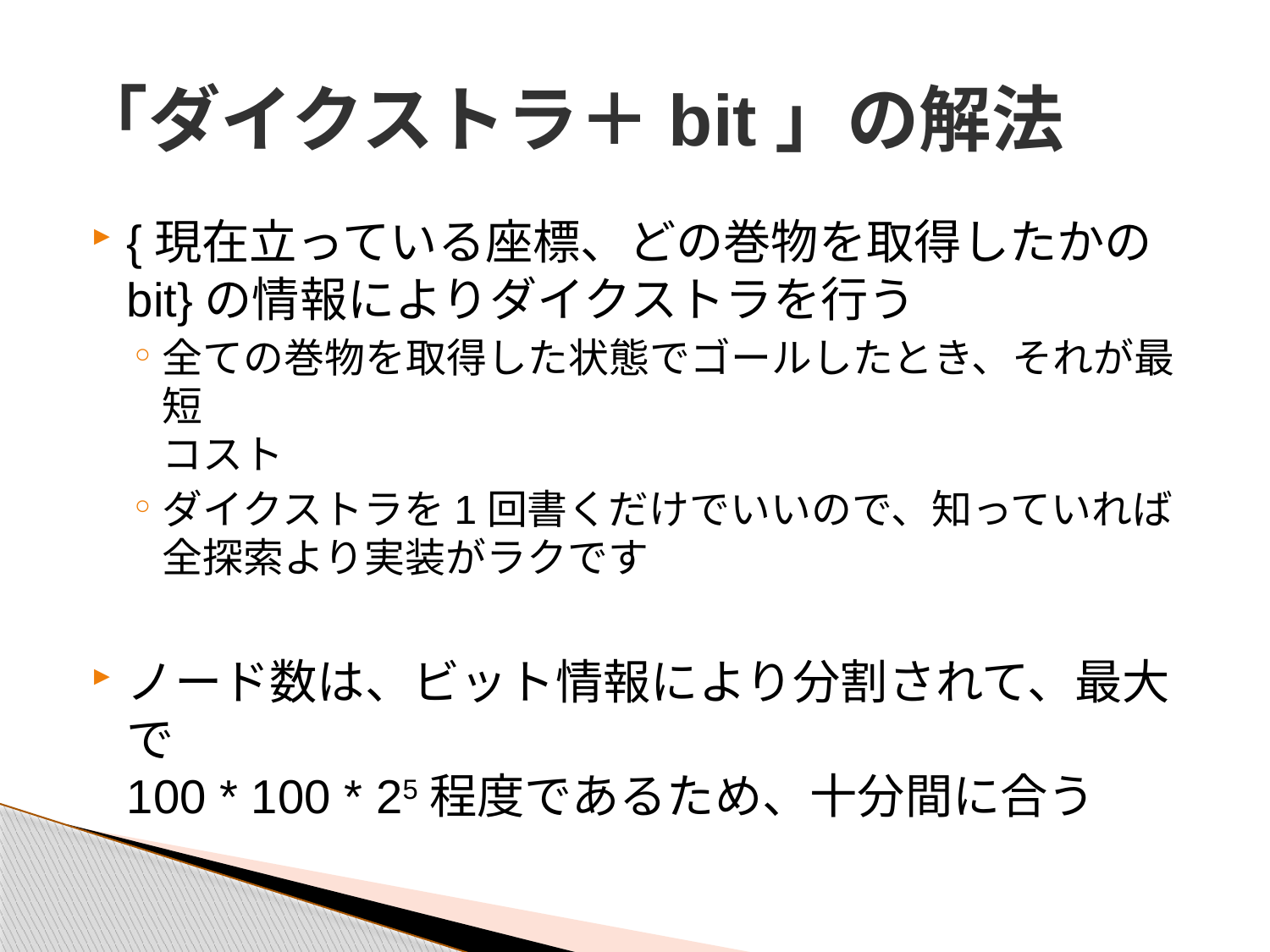

# 「ダイクストラ＋bit」の解法
{現在立っている座標、どの巻物を取得したかのbit}の情報によりダイクストラを行う
全ての巻物を取得した状態でゴールしたとき、それが最短
コスト
ダイクストラを1回書くだけでいいので、知っていれば全探索より実装がラクです

ノード数は、ビット情報により分割されて、最大で
100 * 100 * 25程度であるため、十分間に合う